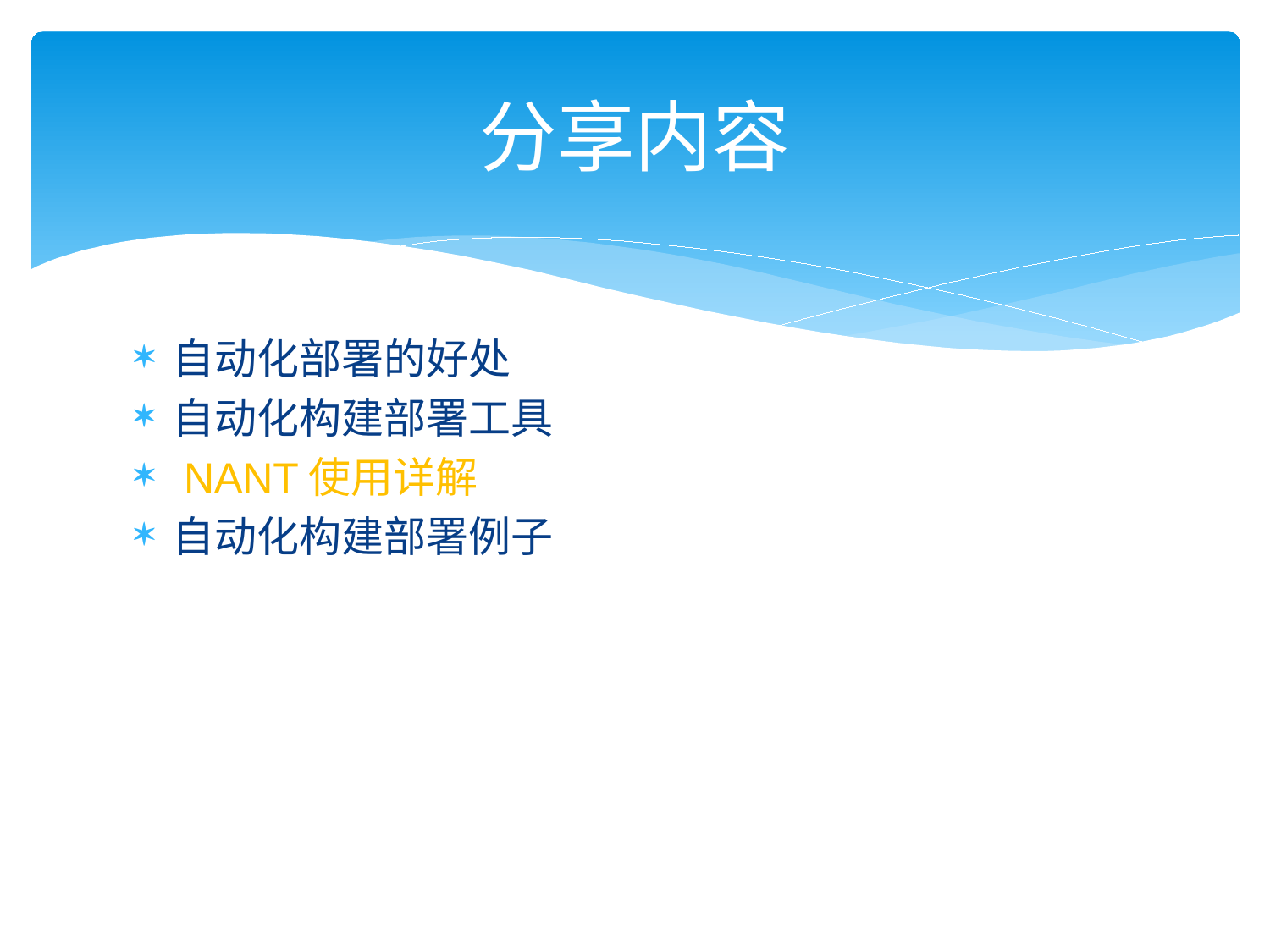

# 分享内容
自动化部署的好处
自动化构建部署工具
 NANT使用详解
自动化构建部署例子